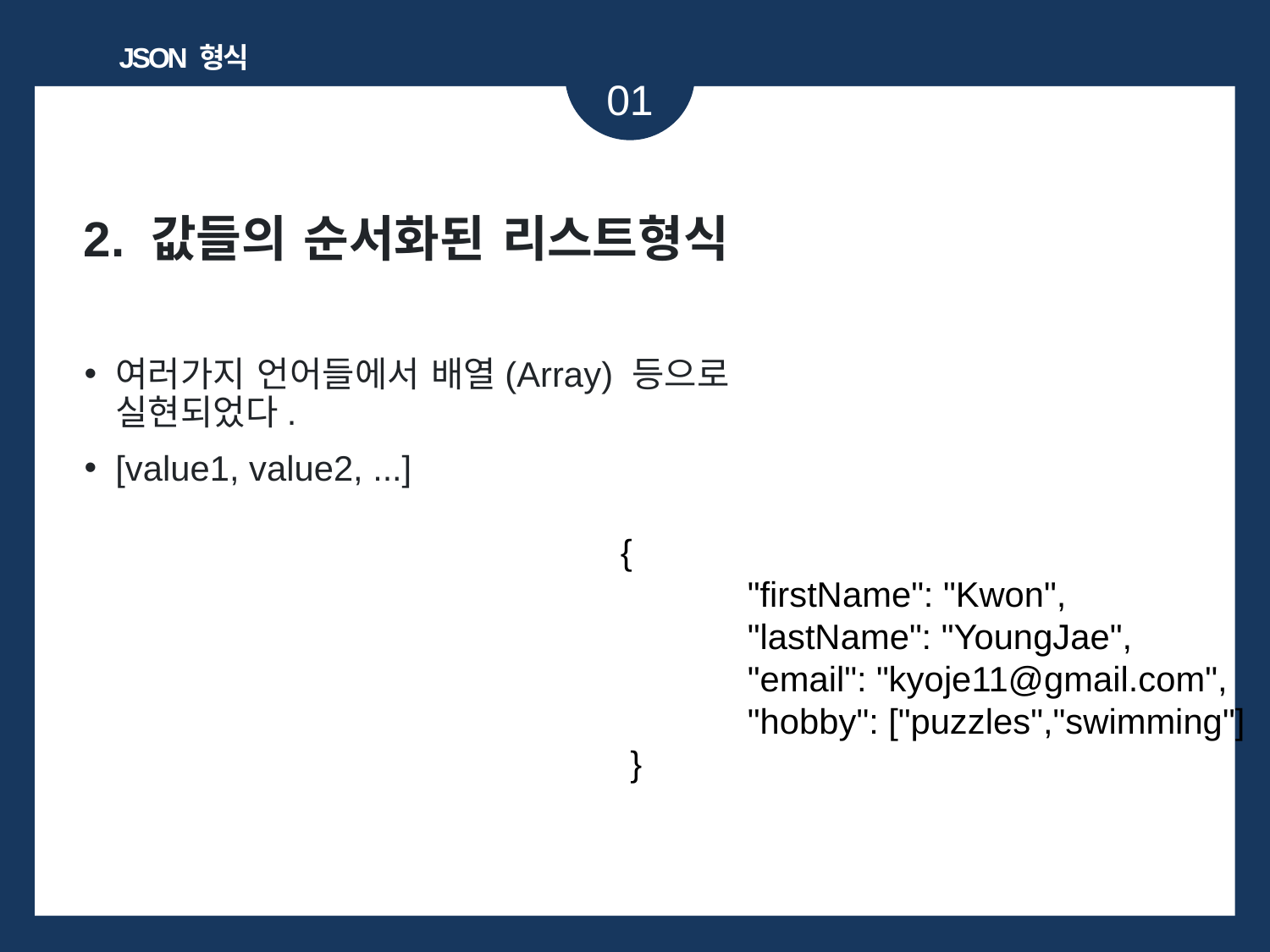

JSON 형식
01

2. 값들의 순서화된 리스트형식

여러가지 언어들에서 배열(Array) 등으로 실현되었다.
[value1, value2, ...]

{
	"firstName": "Kwon",
	"lastName": "YoungJae",
	"email": "kyoje11@gmail.com",
	"hobby": ["puzzles","swimming"]
 }